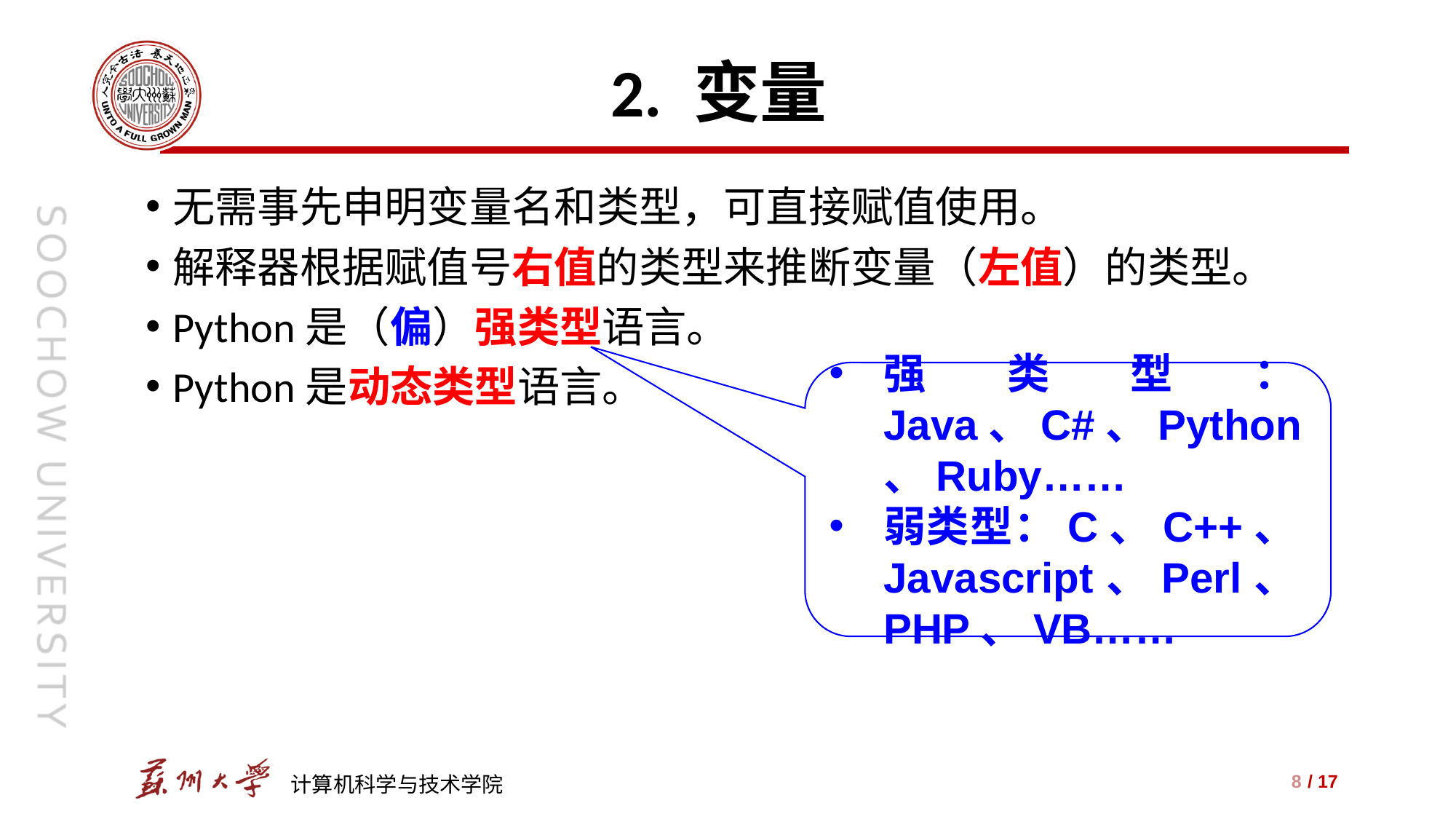

# 2. 变量
无需事先申明变量名和类型，可直接赋值使用。
解释器根据赋值号右值的类型来推断变量（左值）的类型。
Python是（偏）强类型语言。
Python是动态类型语言。
强类型：Java、C#、Python、Ruby……
弱类型：C、C++、Javascript、Perl、PHP、VB……
8